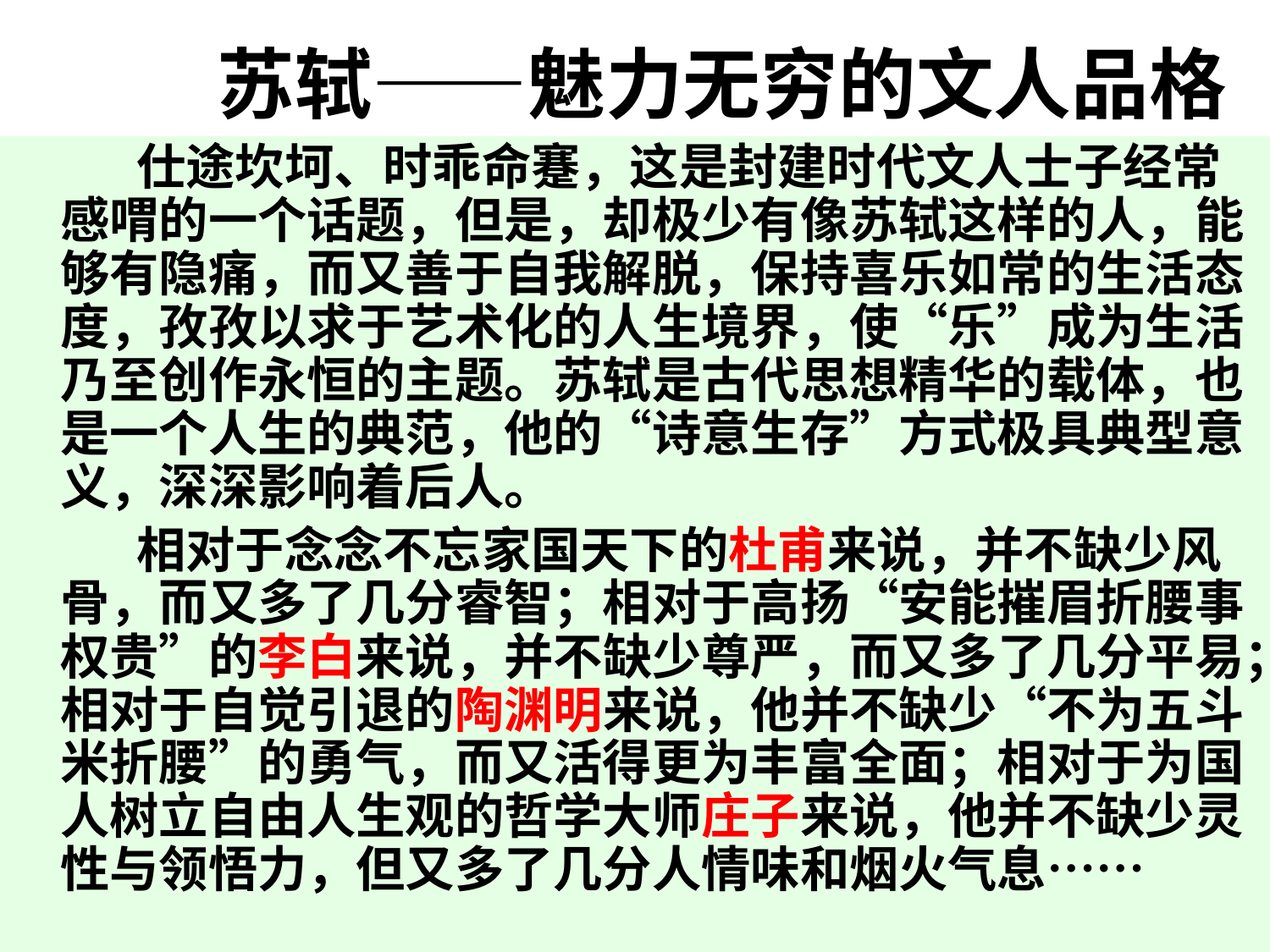

# 苏轼——魅力无穷的文人品格
          仕途坎坷、时乖命蹇，这是封建时代文人士子经常感喟的一个话题，但是，却极少有像苏轼这样的人，能够有隐痛，而又善于自我解脱，保持喜乐如常的生活态度，孜孜以求于艺术化的人生境界，使“乐”成为生活乃至创作永恒的主题。苏轼是古代思想精华的载体，也是一个人生的典范，他的“诗意生存”方式极具典型意义，深深影响着后人。
          相对于念念不忘家国天下的杜甫来说，并不缺少风骨，而又多了几分睿智；相对于高扬“安能摧眉折腰事权贵”的李白来说，并不缺少尊严，而又多了几分平易；相对于自觉引退的陶渊明来说，他并不缺少“不为五斗米折腰”的勇气，而又活得更为丰富全面；相对于为国人树立自由人生观的哲学大师庄子来说，他并不缺少灵性与领悟力，但又多了几分人情味和烟火气息……